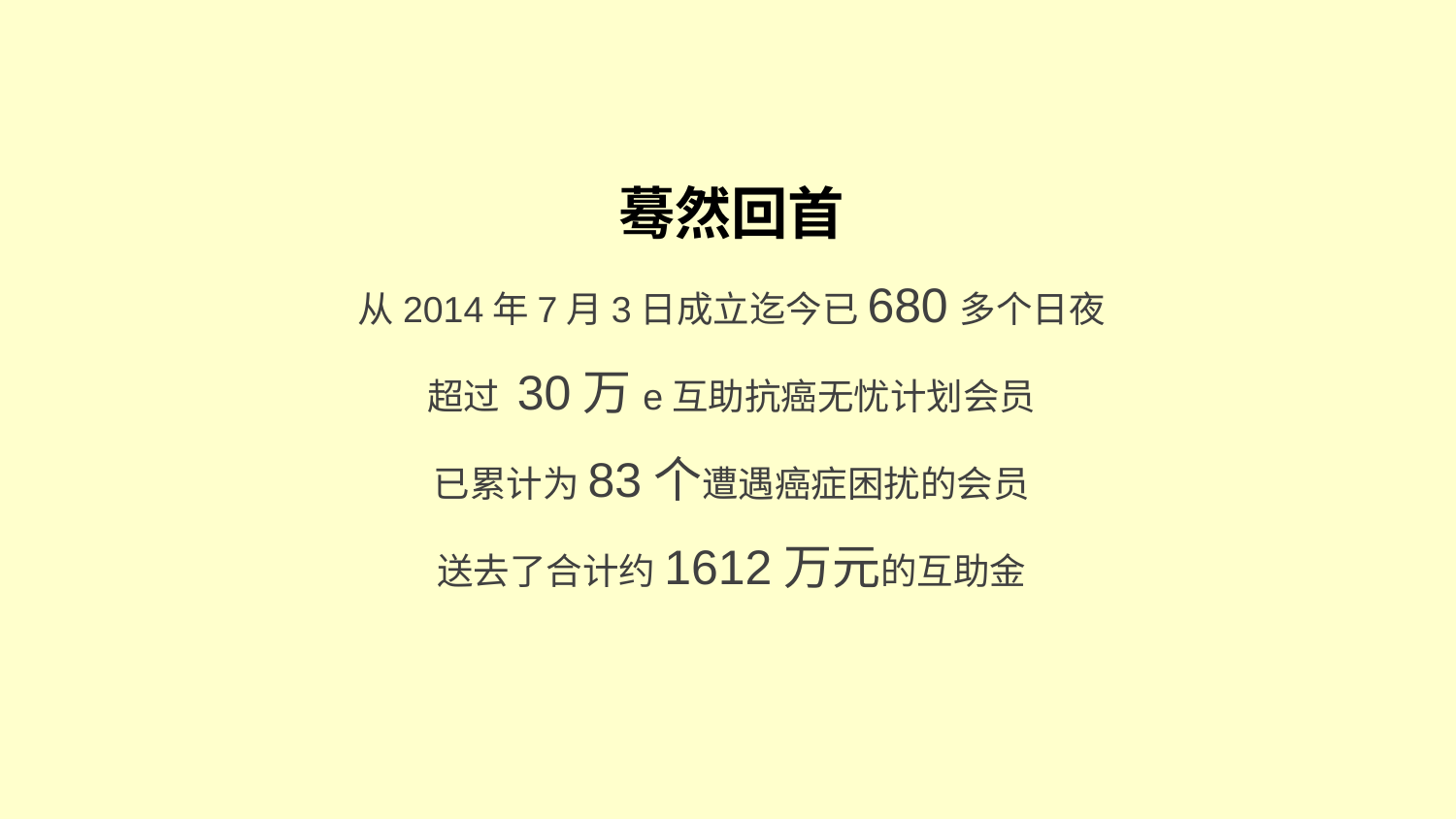

蓦然回首
从2014年7月3日成立迄今已680多个日夜
超过 30万e互助抗癌无忧计划会员
已累计为83个遭遇癌症困扰的会员
送去了合计约1612万元的互助金